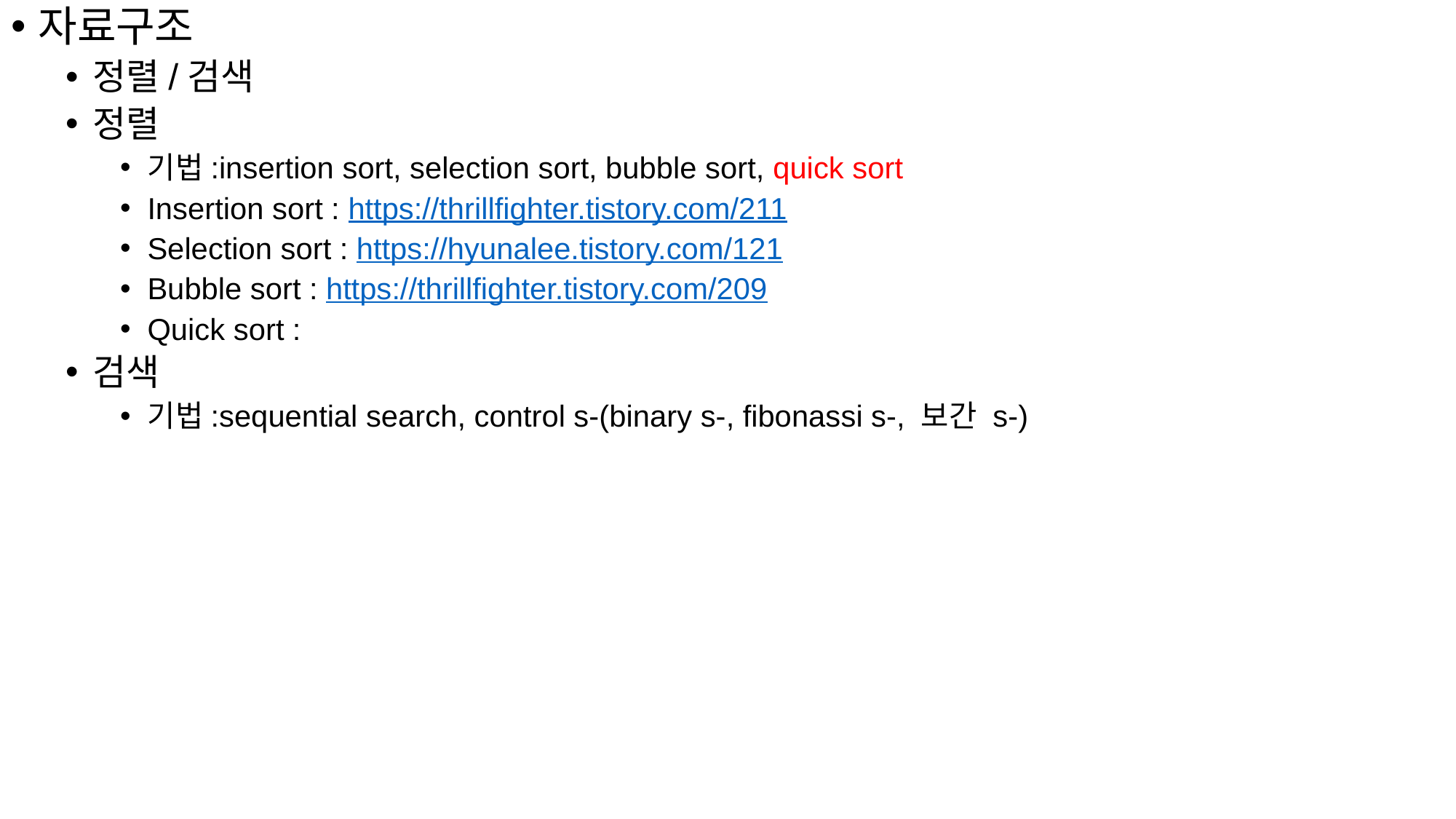

자료구조
정렬/검색
정렬
기법:insertion sort, selection sort, bubble sort, quick sort
Insertion sort : https://thrillfighter.tistory.com/211
Selection sort : https://hyunalee.tistory.com/121
Bubble sort : https://thrillfighter.tistory.com/209
Quick sort :
검색
기법:sequential search, control s-(binary s-, fibonassi s-, 보간 s-)